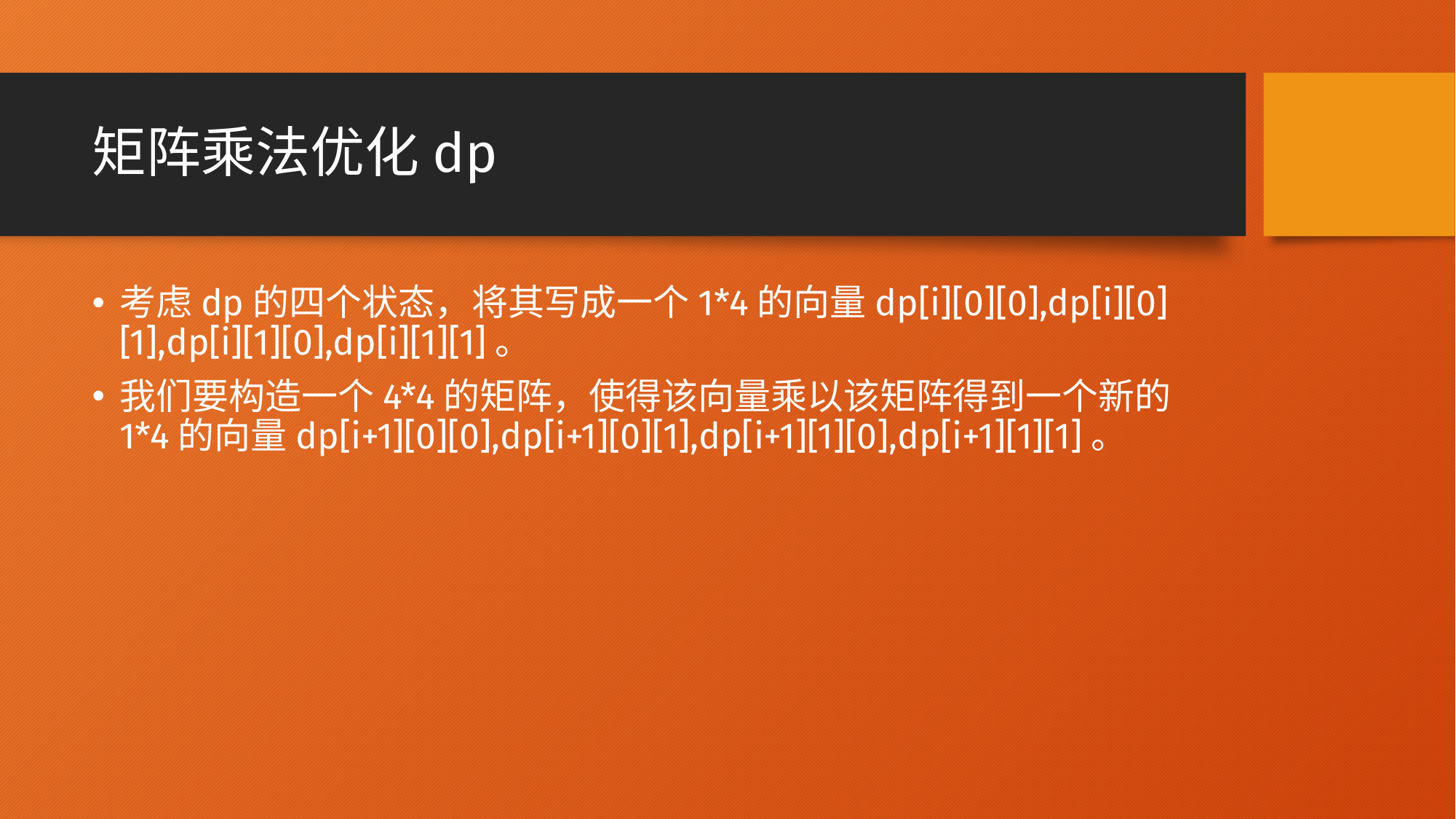

# 矩阵乘法优化dp
考虑dp的四个状态，将其写成一个1*4的向量dp[i][0][0],dp[i][0][1],dp[i][1][0],dp[i][1][1]。
我们要构造一个4*4的矩阵，使得该向量乘以该矩阵得到一个新的1*4的向量dp[i+1][0][0],dp[i+1][0][1],dp[i+1][1][0],dp[i+1][1][1]。